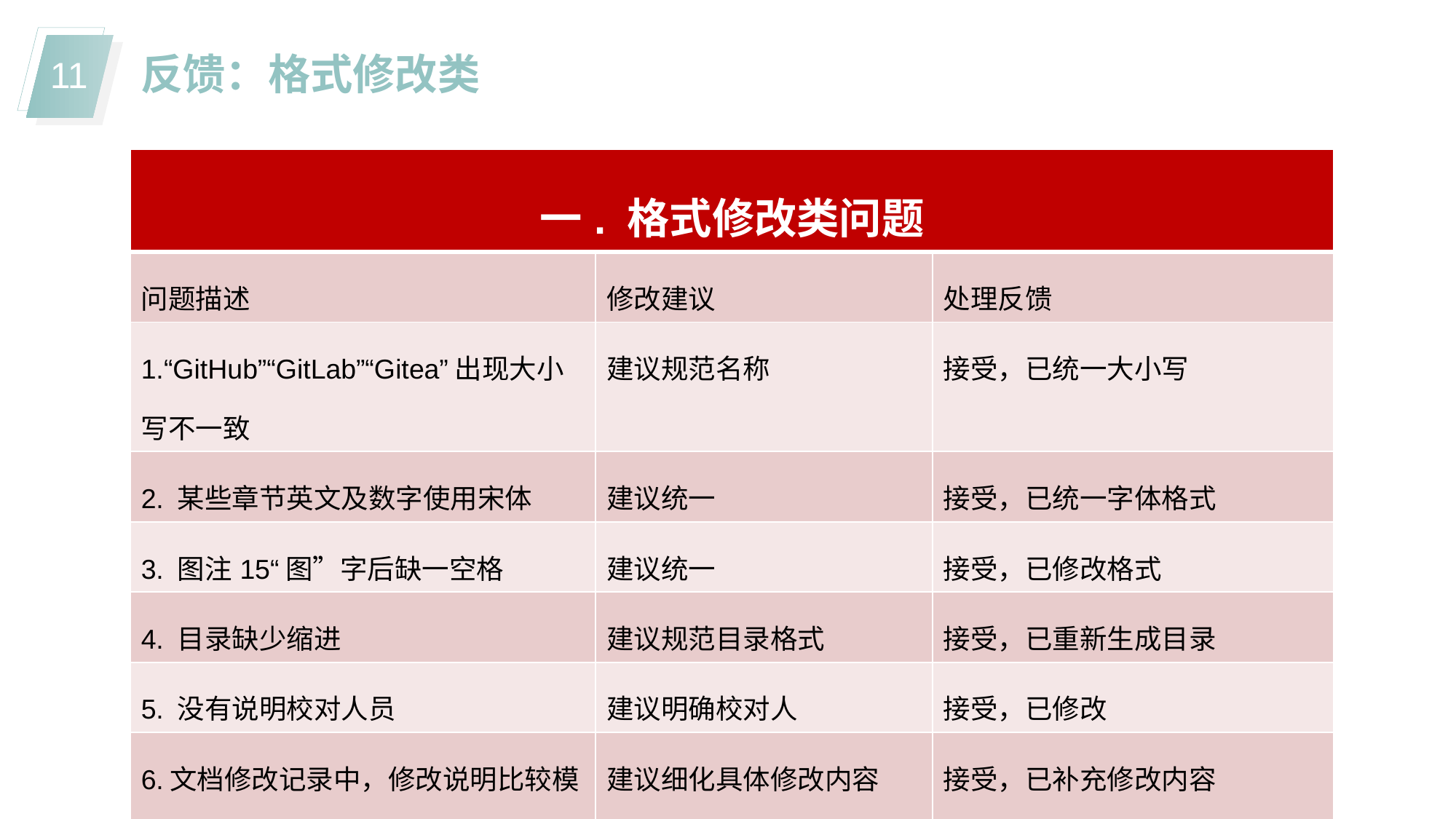

反馈：格式修改类
| 一. 格式修改类问题 |  |  |
| --- | --- | --- |
| 问题描述 | 修改建议 | 处理反馈 |
| 1.“GitHub”“GitLab”“Gitea”出现大小写不一致 | 建议规范名称 | 接受，已统一大小写 |
| 2. 某些章节英文及数字使用宋体 | 建议统一 | 接受，已统一字体格式 |
| 3. 图注15“图”字后缺一空格 | 建议统一 | 接受，已修改格式 |
| 4. 目录缺少缩进 | 建议规范目录格式 | 接受，已重新生成目录 |
| 5. 没有说明校对人员 | 建议明确校对人 | 接受，已修改 |
| 6.文档修改记录中，修改说明比较模糊，需要进一步细化修改内容的陈述 | 建议细化具体修改内容 | 接受，已补充修改内容 |
| 7.修改人与审核人一致 | 建议明确撰写人和审核人 | 接受，已修改 |